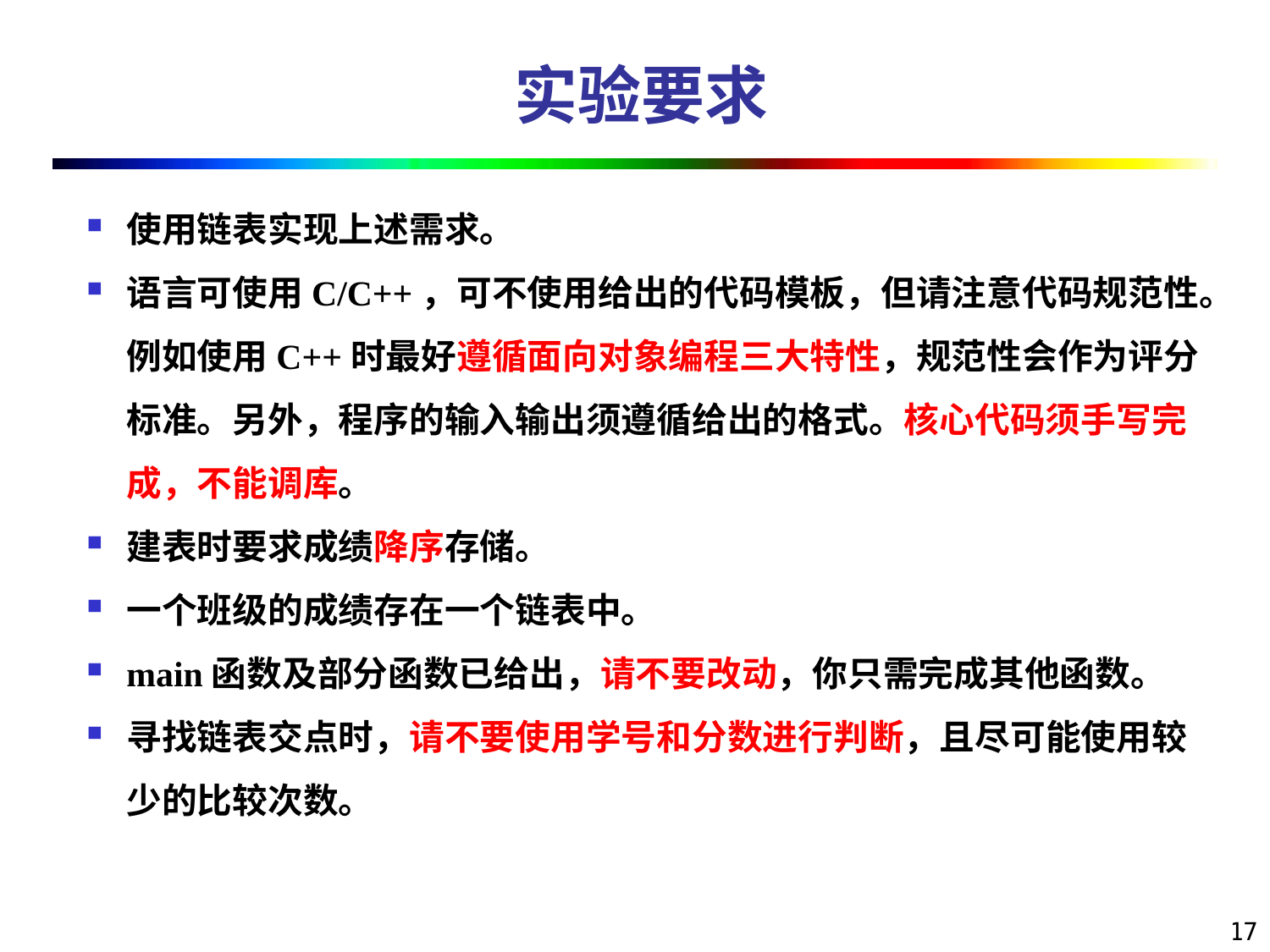

# 实验要求
使用链表实现上述需求。
语言可使用C/C++，可不使用给出的代码模板，但请注意代码规范性。例如使用C++时最好遵循面向对象编程三大特性，规范性会作为评分标准。另外，程序的输入输出须遵循给出的格式。核心代码须手写完成，不能调库。
建表时要求成绩降序存储。
一个班级的成绩存在一个链表中。
main函数及部分函数已给出，请不要改动，你只需完成其他函数。
寻找链表交点时，请不要使用学号和分数进行判断，且尽可能使用较少的比较次数。
17